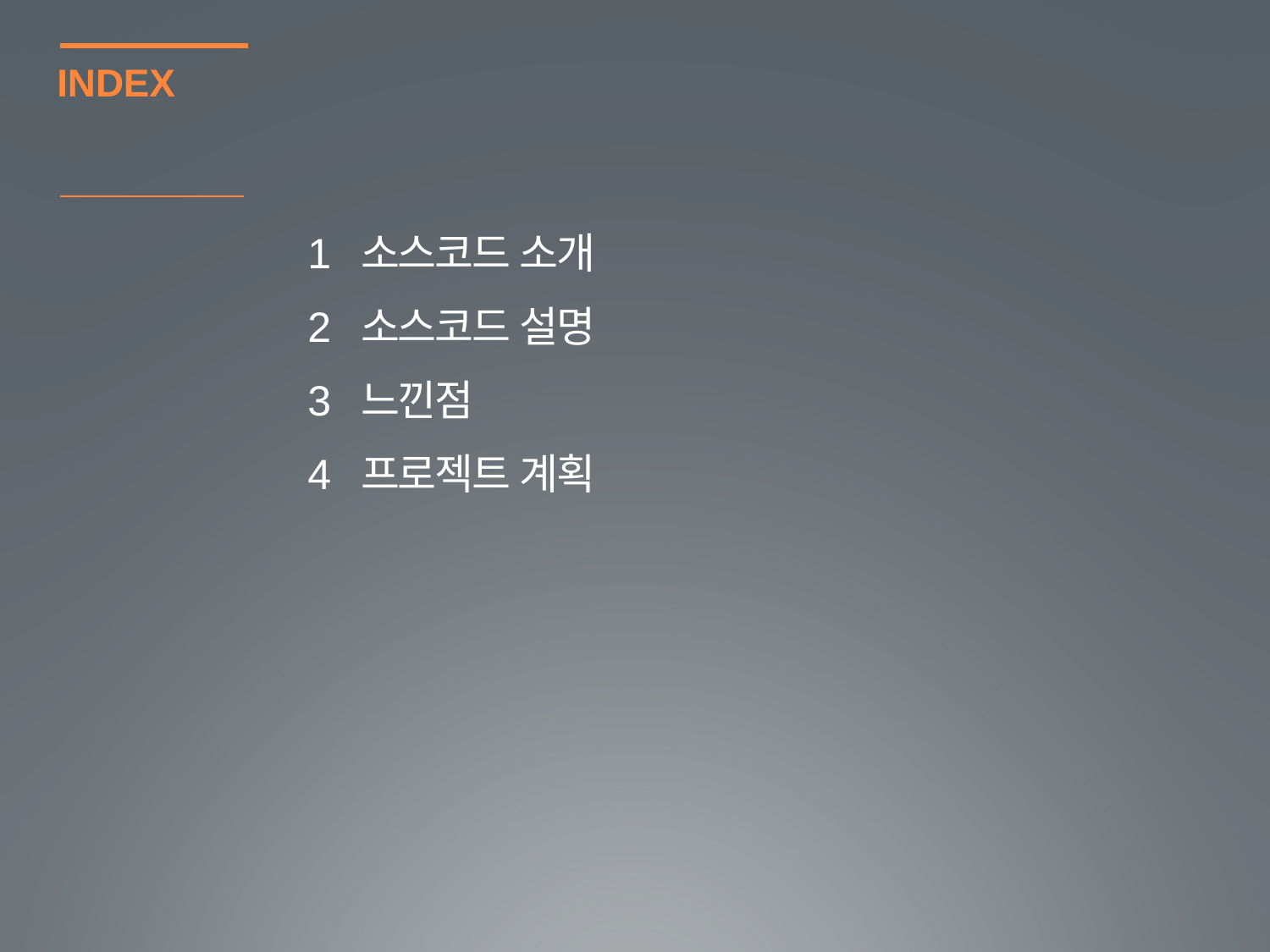

INDEX
1  소스코드 소개
2  소스코드 설명
3  느낀점
4  프로젝트 계획